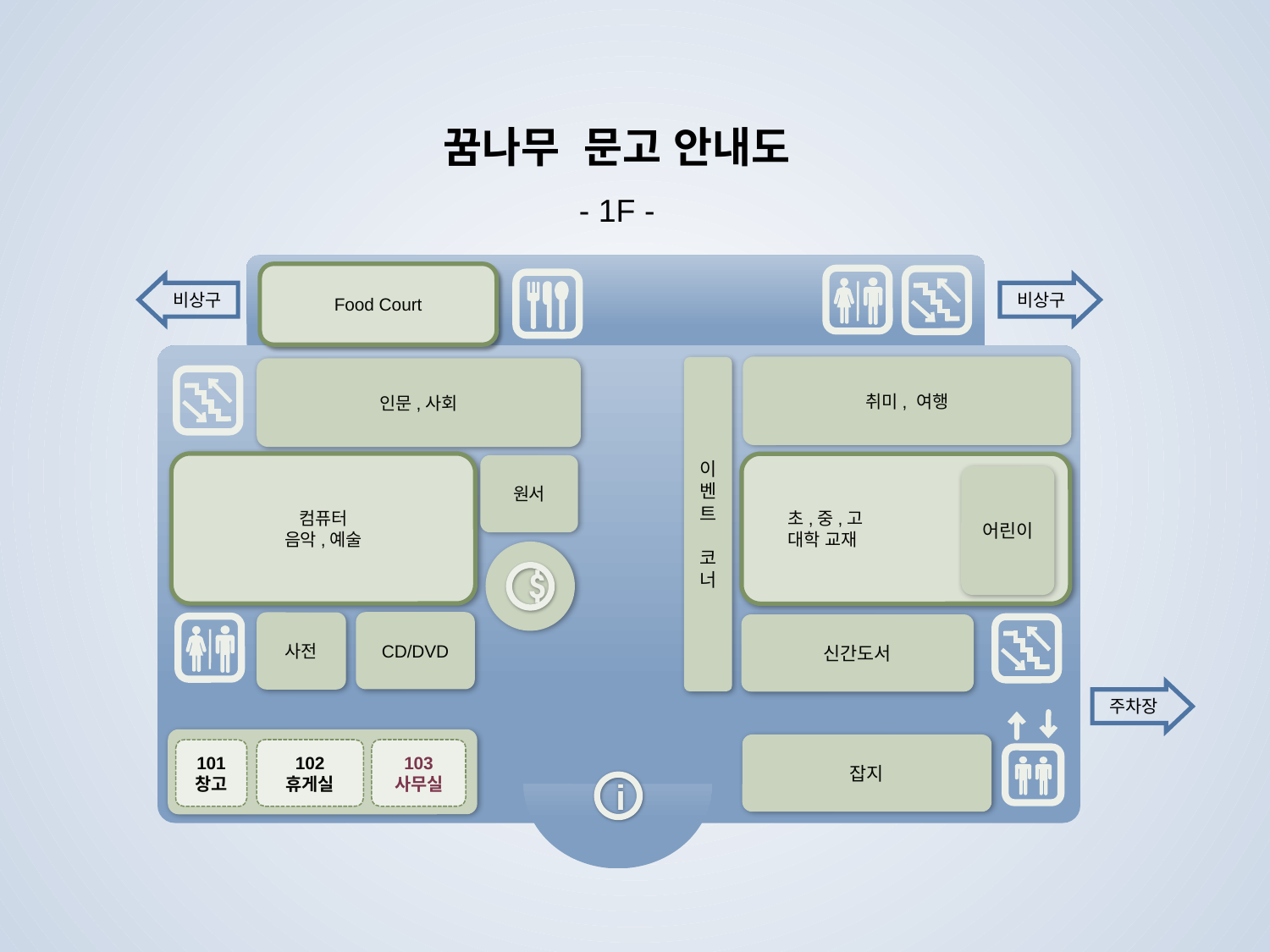

꿈나무  문고 안내도
- 1F -

Food Court

비상구
비상구
취미, 여행
이벤트

코너
인문,사회

컴퓨터
음악,예술
     초,중,고
     대학 교재
원서
어린이

$
CD/DVD
사전
신간도서

주차장

잡지
102
휴게실
103
사무실
101
창고
i